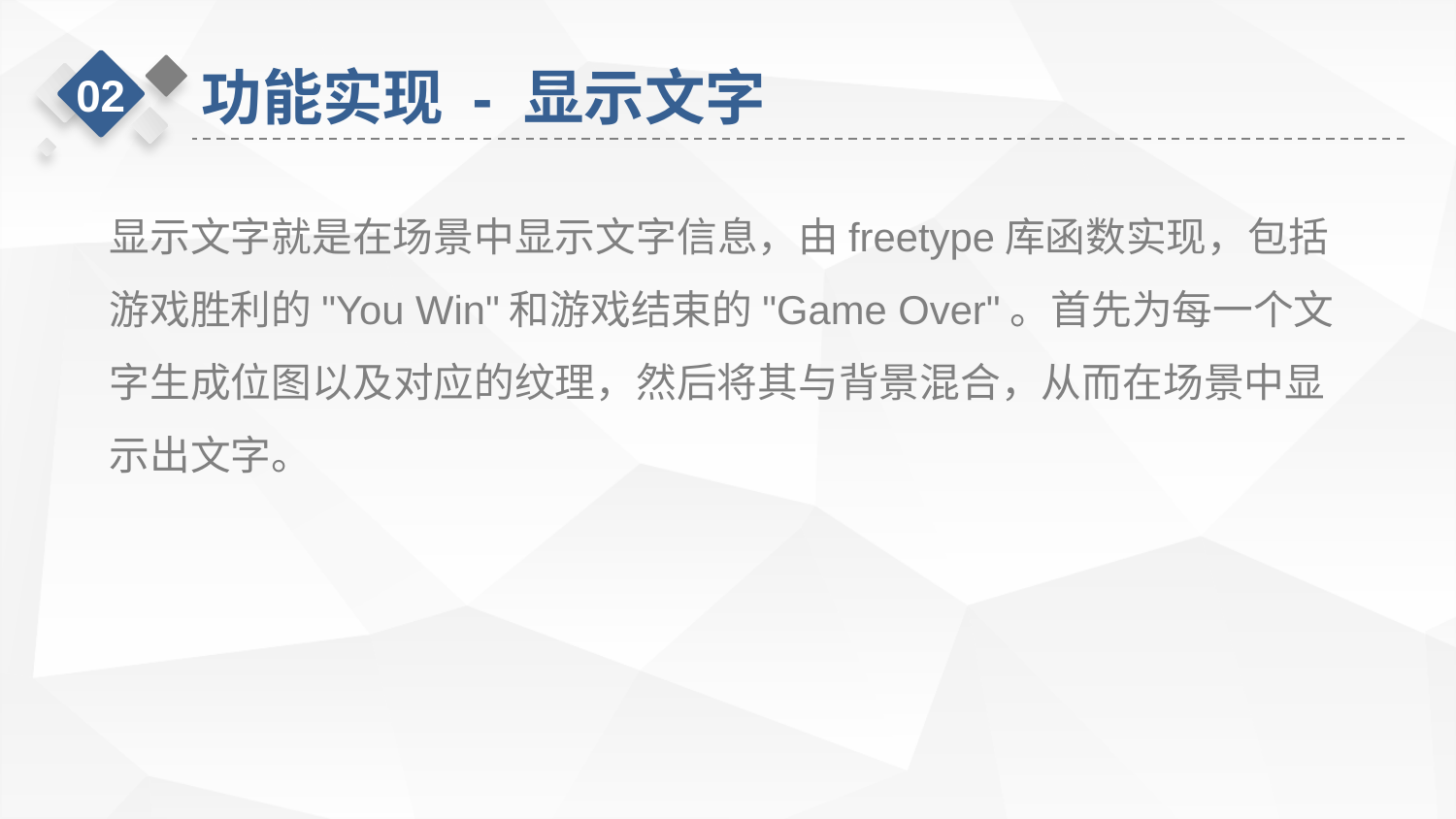

功能实现 - 显示文字

02

显示文字就是在场景中显示文字信息，由freetype库函数实现，包括游戏胜利的"You Win"和游戏结束的"Game Over"。首先为每一个文字生成位图以及对应的纹理，然后将其与背景混合，从而在场景中显示出文字。